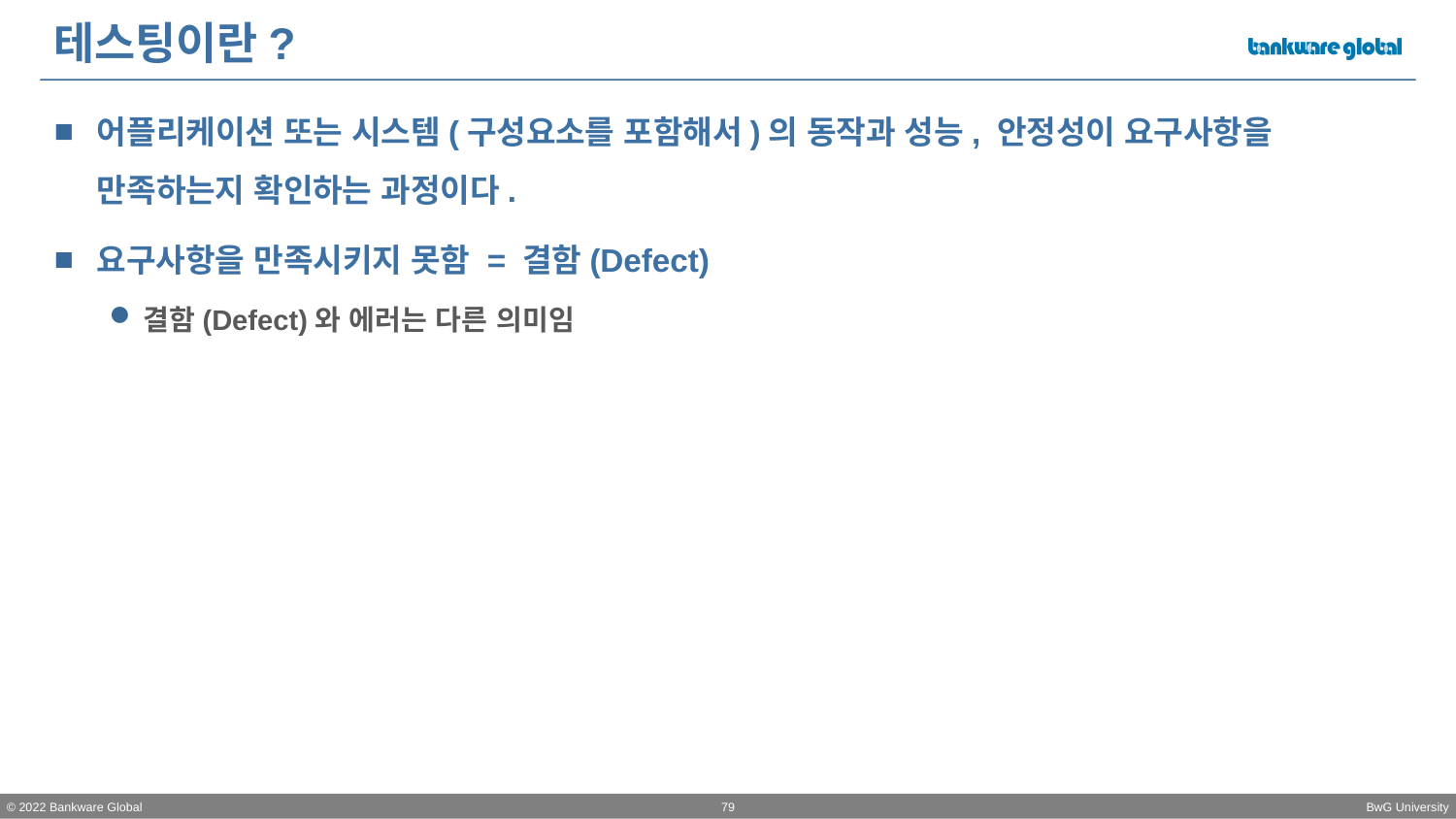

# 테스팅이란?
어플리케이션 또는 시스템(구성요소를 포함해서)의 동작과 성능, 안정성이 요구사항을 만족하는지 확인하는 과정이다.
요구사항을 만족시키지 못함 = 결함(Defect)
결함(Defect)와 에러는 다른 의미임
79